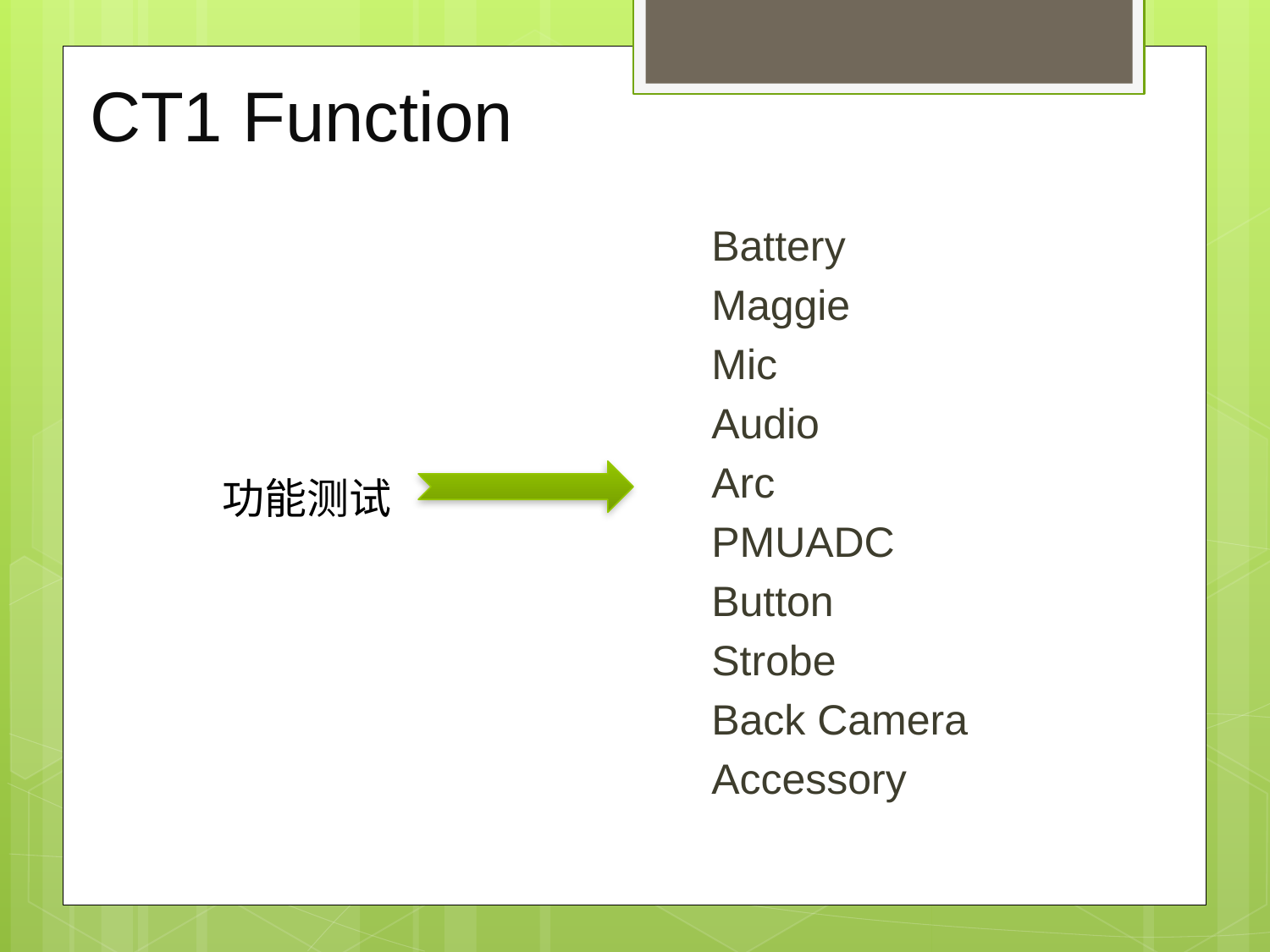

# CT1 Function
Battery
Maggie
Mic
Audio
Arc
PMUADC
Button
Strobe
Back Camera
Accessory

功能测试